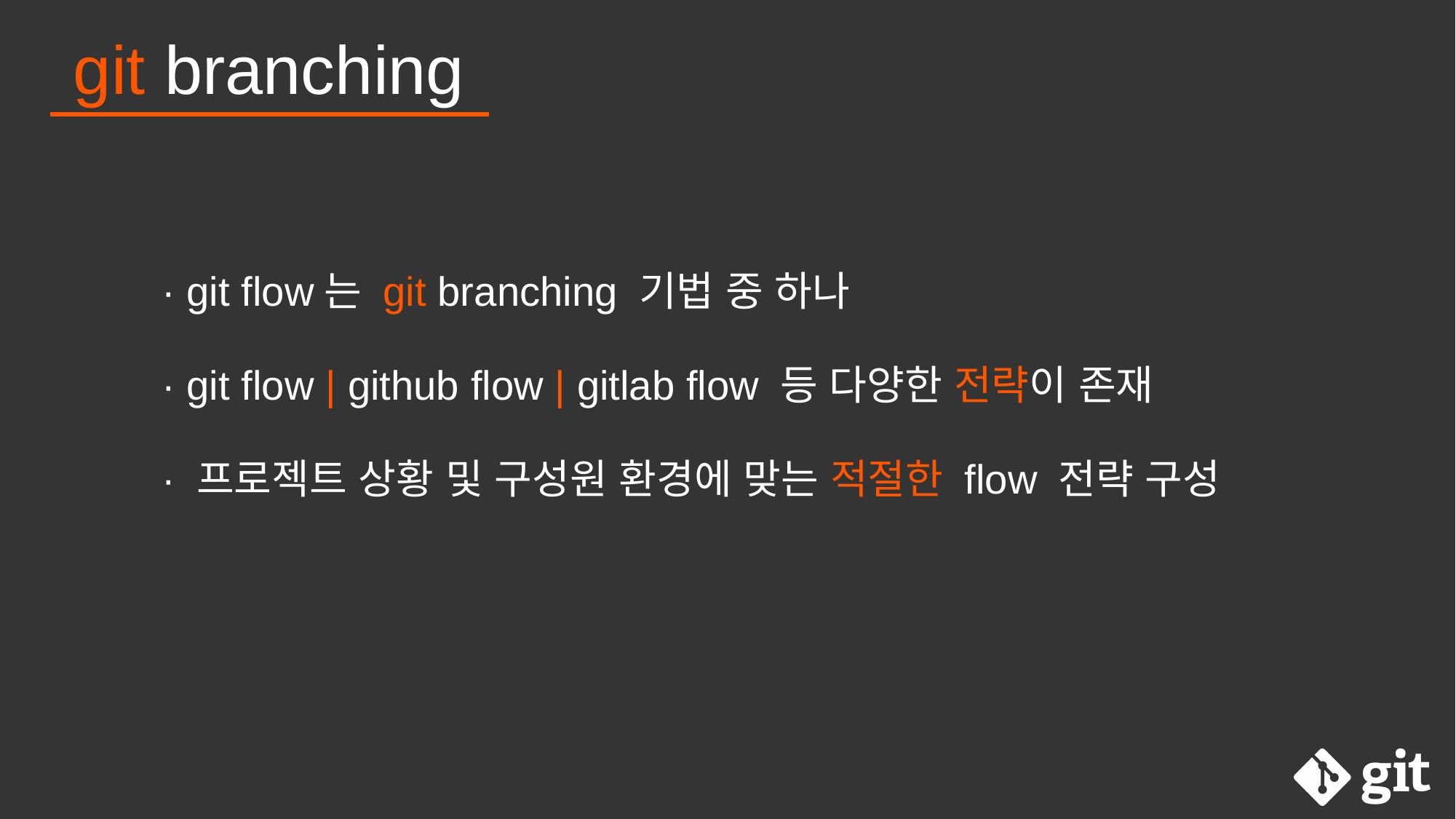

git branching
· git flow는 git branching 기법 중 하나
· git flow | github flow | gitlab flow 등 다양한 전략이 존재
· 프로젝트 상황 및 구성원 환경에 맞는 적절한 flow 전략 구성